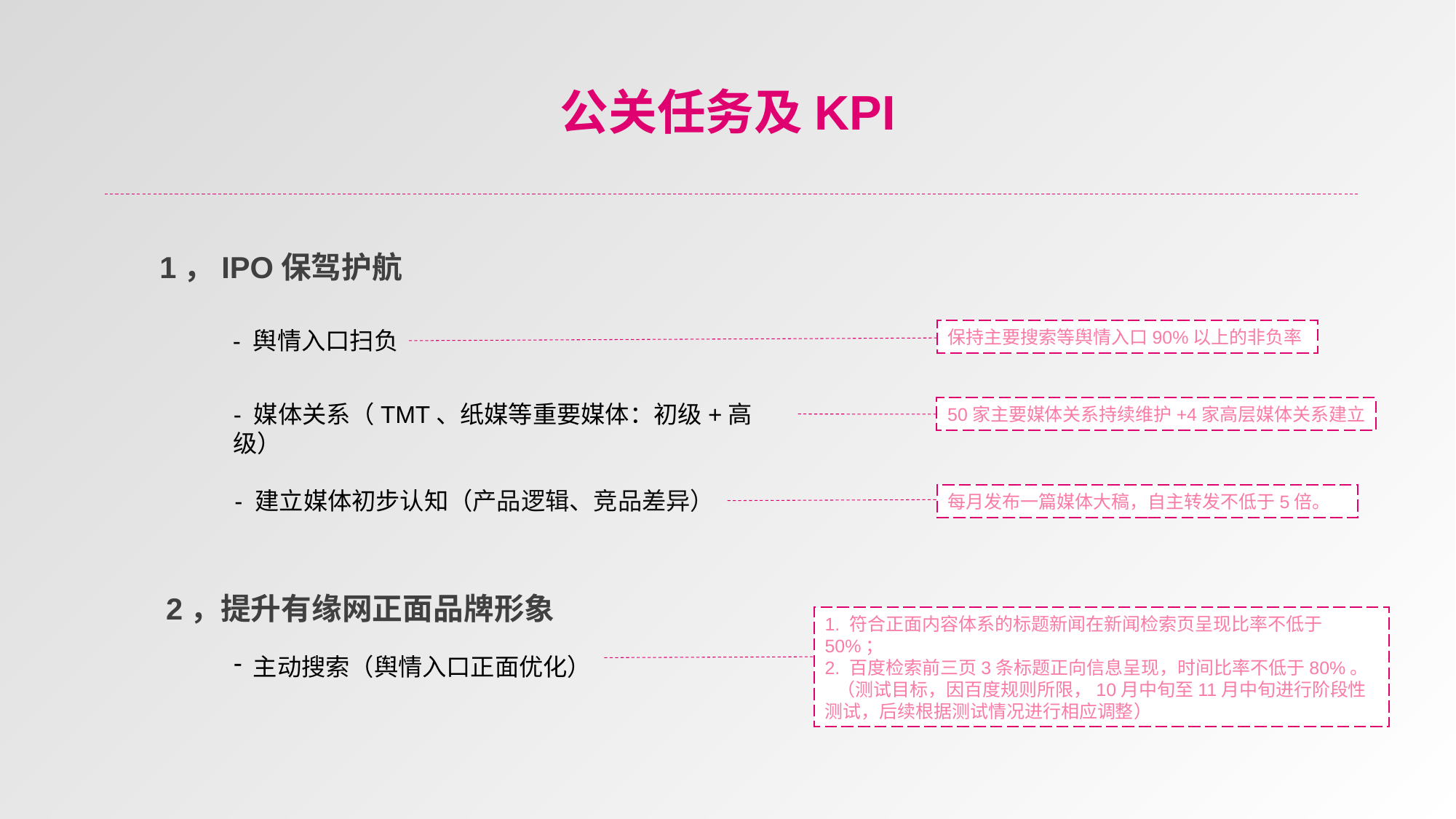

公关任务及KPI
1，IPO保驾护航
- 舆情入口扫负
保持主要搜索等舆情入口90%以上的非负率
- 媒体关系（TMT、纸媒等重要媒体：初级+高级）
50家主要媒体关系持续维护+4家高层媒体关系建立
- 建立媒体初步认知（产品逻辑、竞品差异）
每月发布一篇媒体大稿，自主转发不低于5倍。
2，提升有缘网正面品牌形象
1. 符合正面内容体系的标题新闻在新闻检索页呈现比率不低于50%；
2. 百度检索前三页3条标题正向信息呈现，时间比率不低于80%。
  （测试目标，因百度规则所限，10月中旬至11月中旬进行阶段性测试，后续根据测试情况进行相应调整）
 主动搜索（舆情入口正面优化）